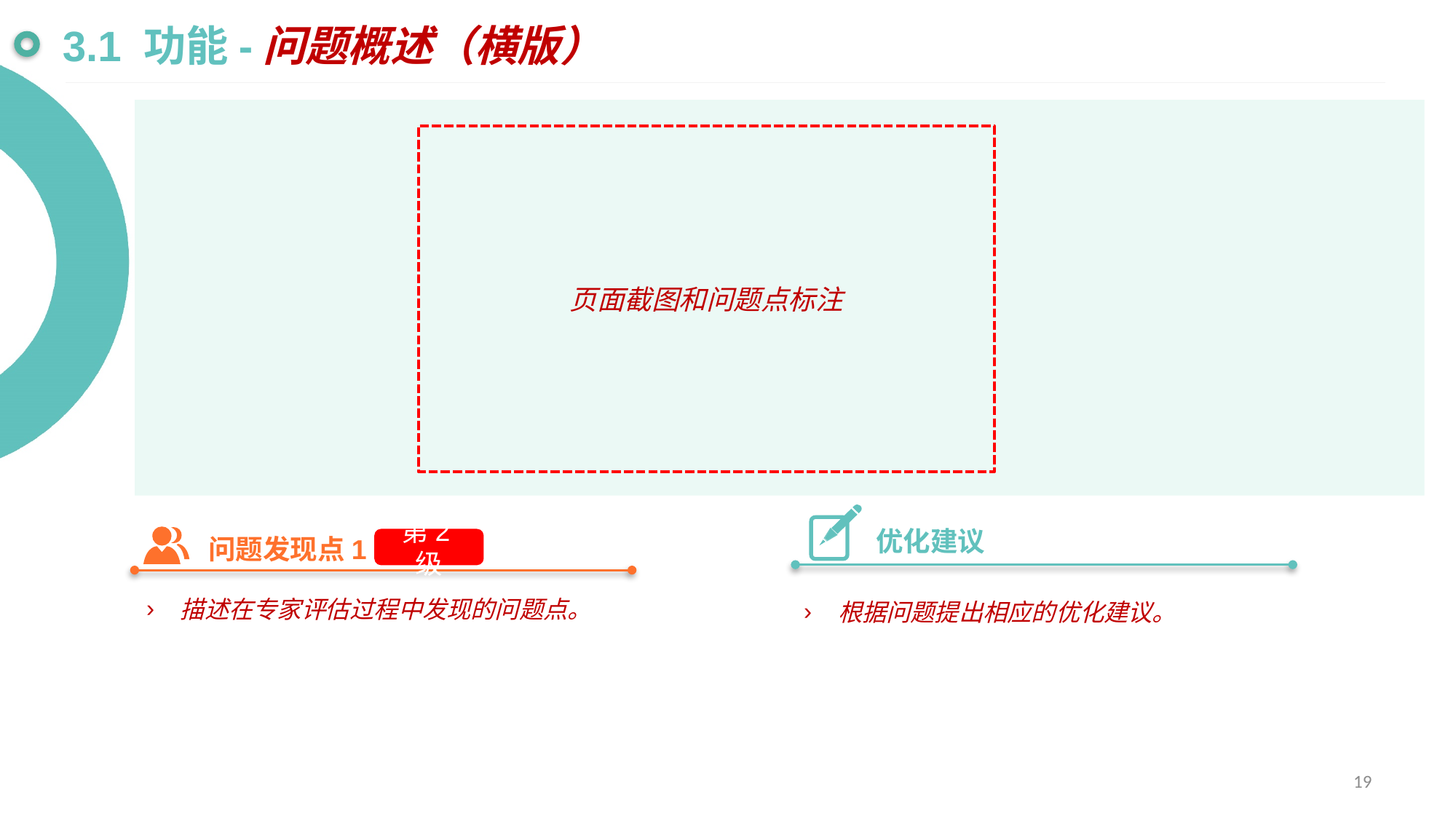

3.1 功能-问题概述（横版）

页面截图和问题点标注

优化建议

问题发现点1

第2级

描述在专家评估过程中发现的问题点。
根据问题提出相应的优化建议。
19